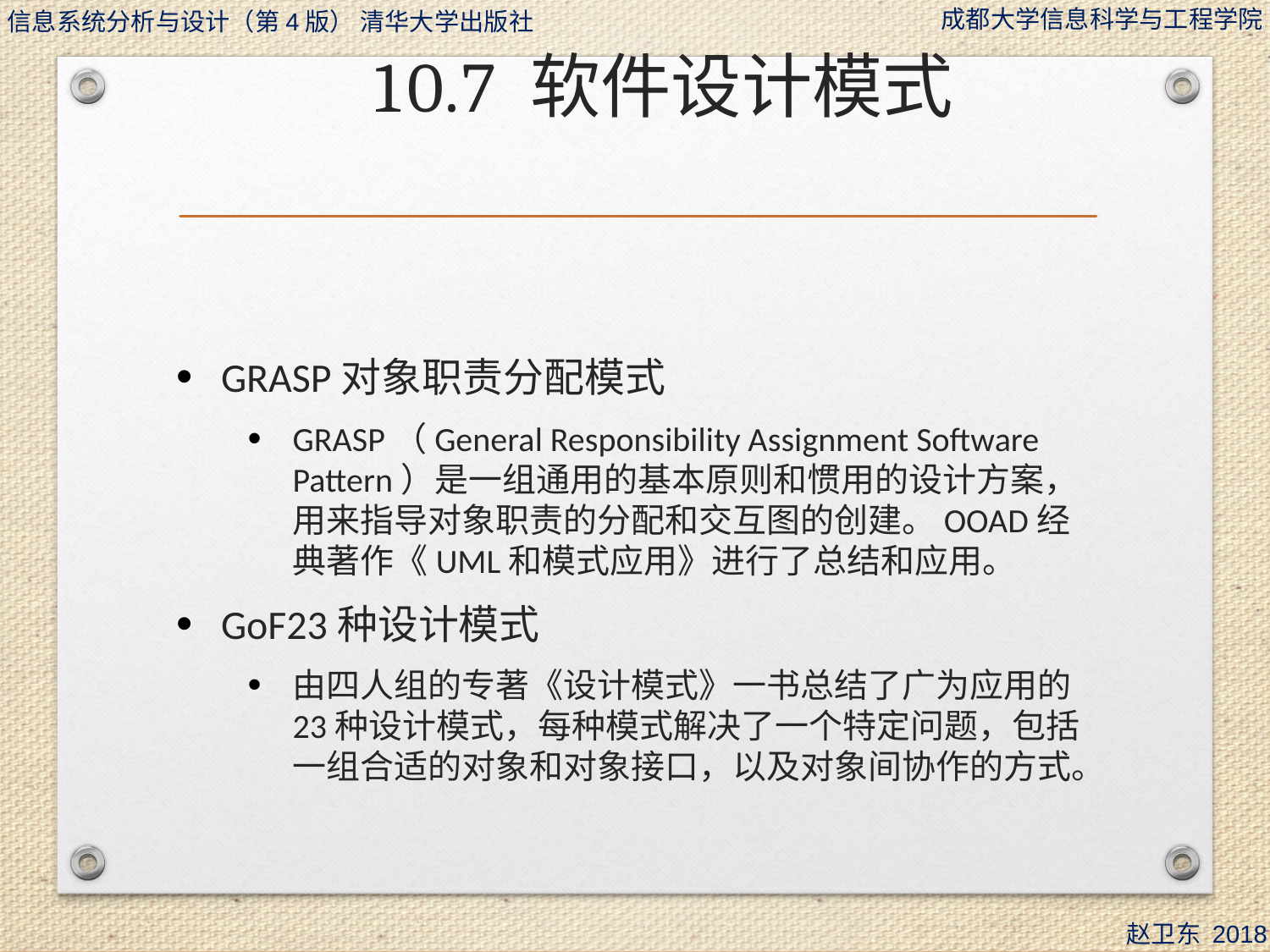

# 10.7 软件设计模式
GRASP对象职责分配模式
GRASP（General Responsibility Assignment Software Pattern）是一组通用的基本原则和惯用的设计方案，用来指导对象职责的分配和交互图的创建。OOAD经典著作《UML和模式应用》进行了总结和应用。
GoF23种设计模式
由四人组的专著《设计模式》一书总结了广为应用的23种设计模式，每种模式解决了一个特定问题，包括一组合适的对象和对象接口，以及对象间协作的方式。